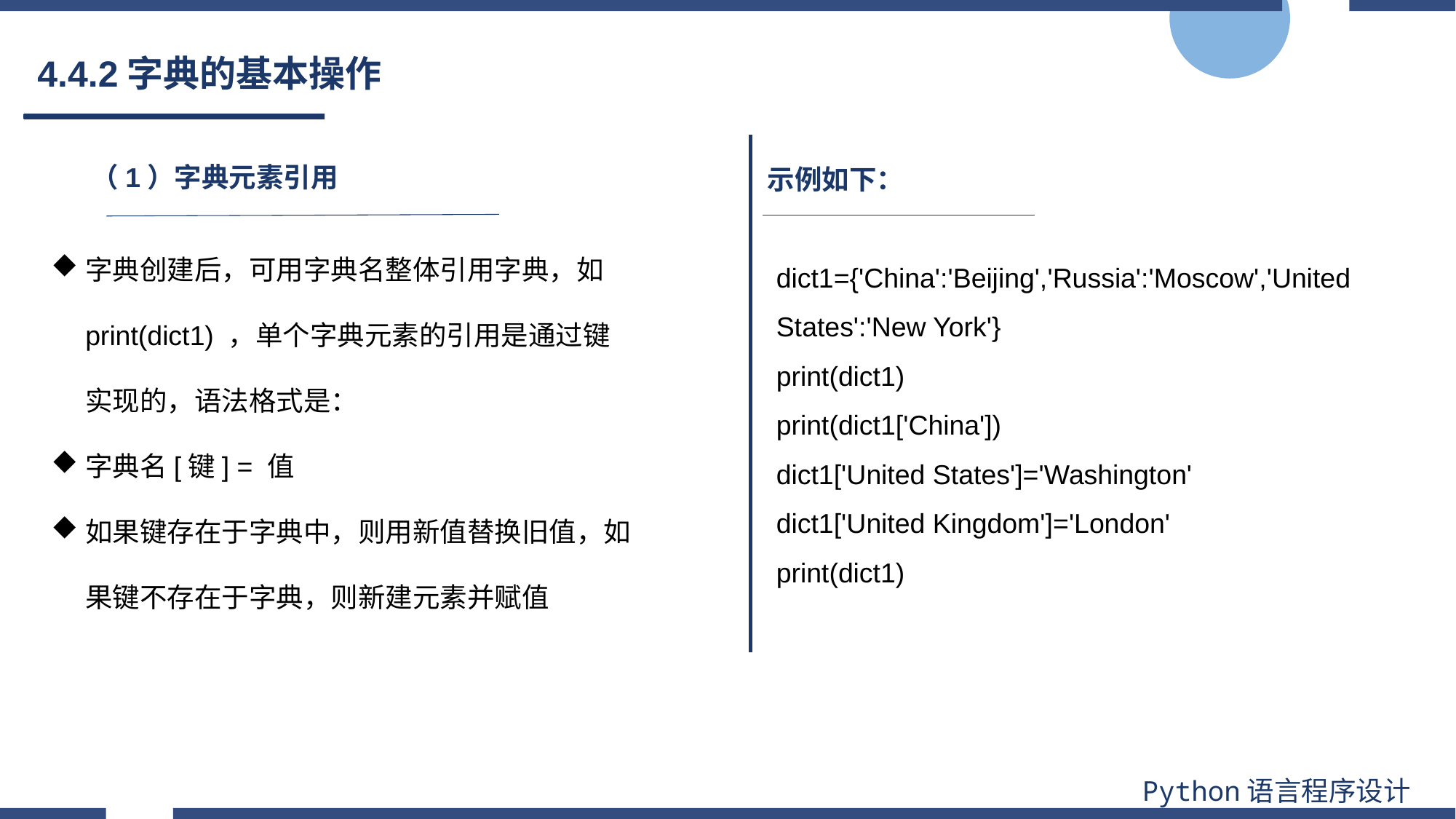

# 4.4.2字典的基本操作
（1）字典元素引用
示例如下：
字典创建后，可用字典名整体引用字典，如print(dict1) ，单个字典元素的引用是通过键实现的，语法格式是：
字典名[键] = 值
如果键存在于字典中，则用新值替换旧值，如果键不存在于字典，则新建元素并赋值
dict1={'China':'Beijing','Russia':'Moscow','United States':'New York'}
print(dict1)
print(dict1['China'])
dict1['United States']='Washington'
dict1['United Kingdom']='London'
print(dict1)